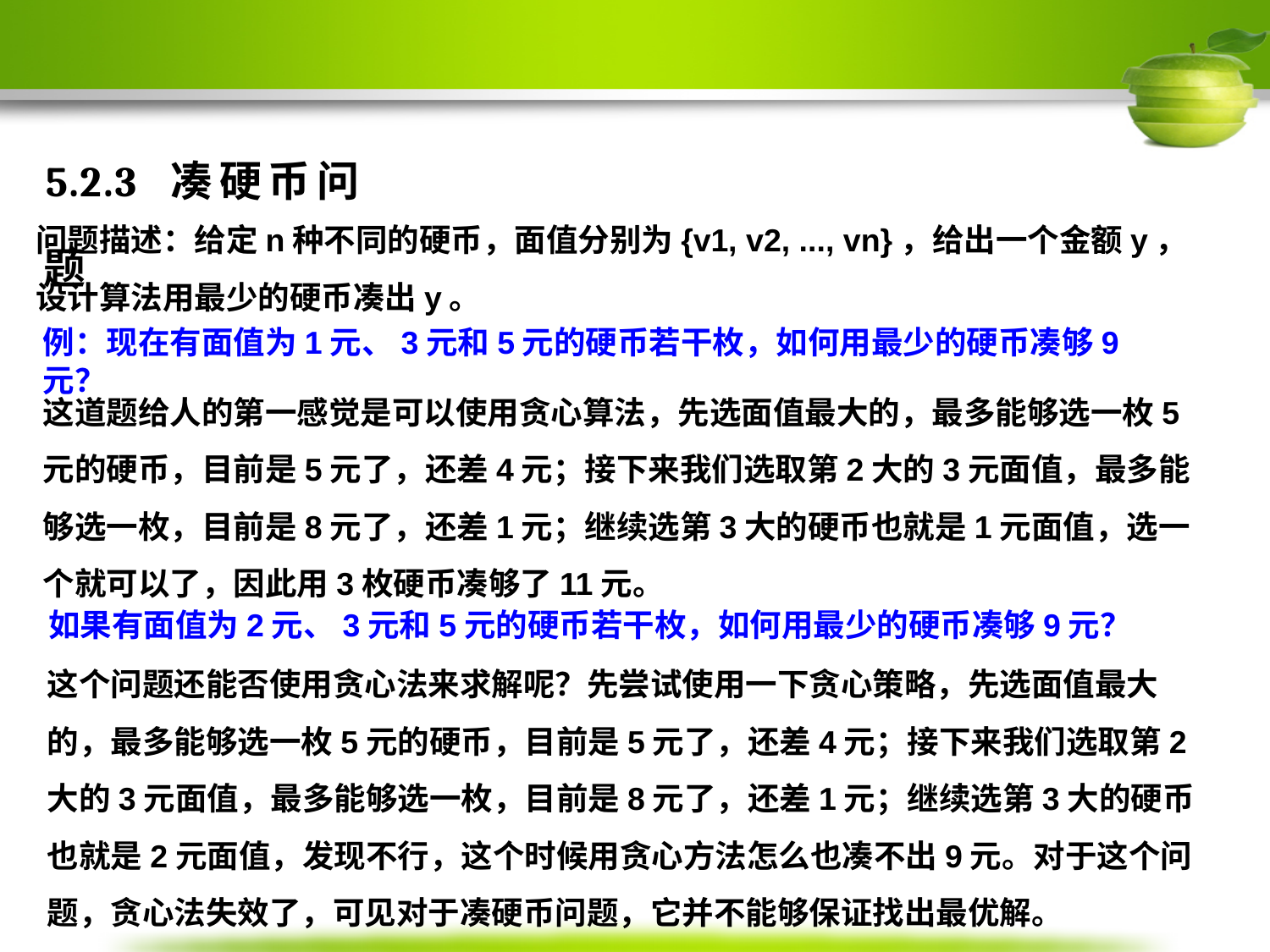

5.2.3 凑硬币问题
问题描述：给定n种不同的硬币，面值分别为{v1, v2, ..., vn}，给出一个金额y，设计算法用最少的硬币凑出y。

例：现在有面值为1元、3元和5元的硬币若干枚，如何用最少的硬币凑够9元？

这道题给人的第一感觉是可以使用贪心算法，先选面值最大的，最多能够选一枚5元的硬币，目前是5元了，还差4元；接下来我们选取第2大的3元面值，最多能够选一枚，目前是8元了，还差1元；继续选第3大的硬币也就是1元面值，选一个就可以了，因此用3枚硬币凑够了11元。
如果有面值为2元、3元和5元的硬币若干枚，如何用最少的硬币凑够9元？
这个问题还能否使用贪心法来求解呢？先尝试使用一下贪心策略，先选面值最大的，最多能够选一枚5元的硬币，目前是5元了，还差4元；接下来我们选取第2大的3元面值，最多能够选一枚，目前是8元了，还差1元；继续选第3大的硬币也就是2元面值，发现不行，这个时候用贪心方法怎么也凑不出9元。对于这个问题，贪心法失效了，可见对于凑硬币问题，它并不能够保证找出最优解。